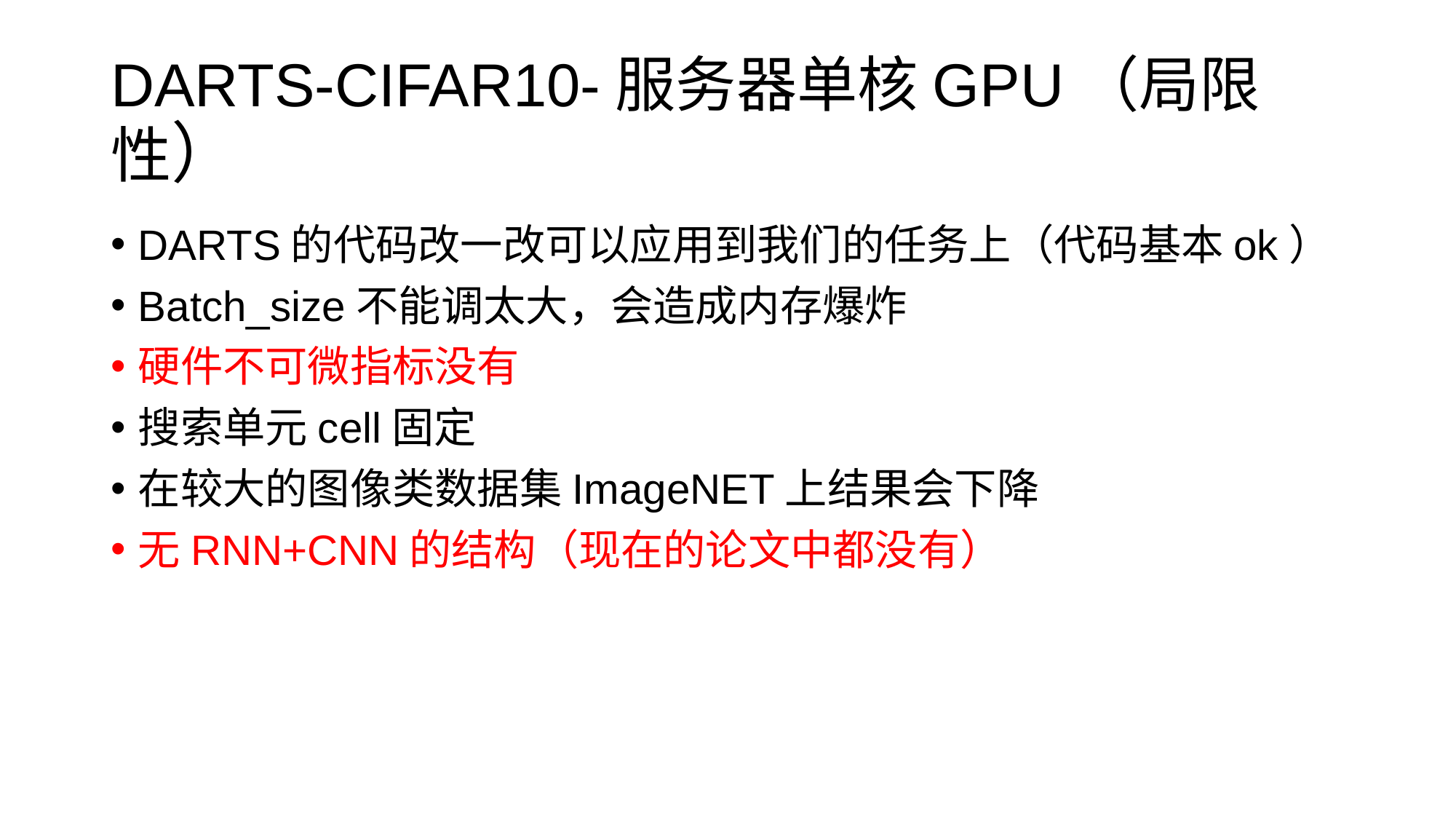

# DARTS-CIFAR10-服务器单核GPU（局限性）
DARTS的代码改一改可以应用到我们的任务上（代码基本ok）
Batch_size不能调太大，会造成内存爆炸
硬件不可微指标没有
搜索单元cell固定
在较大的图像类数据集ImageNET上结果会下降
无RNN+CNN的结构（现在的论文中都没有）